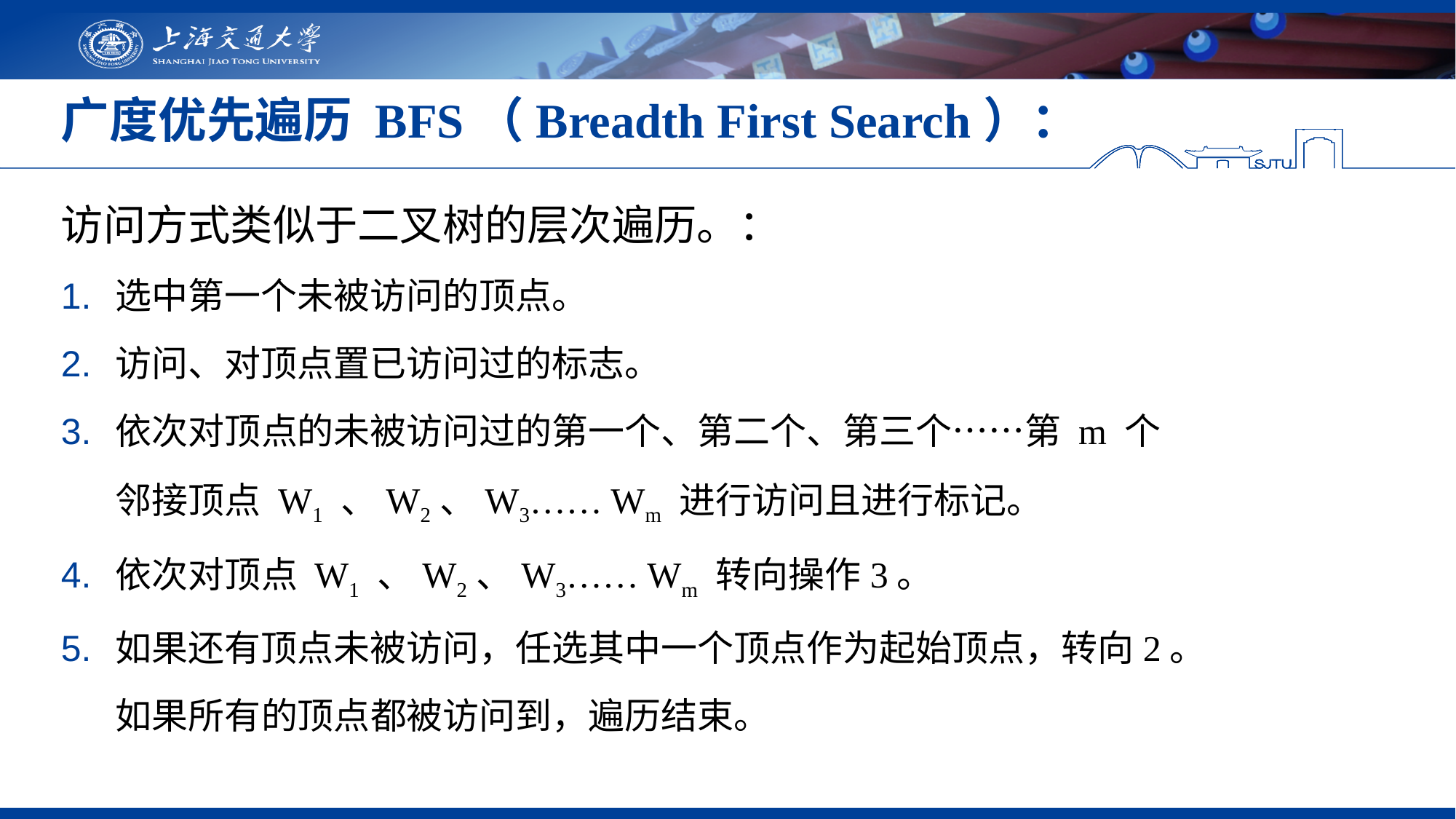

# 广度优先遍历 BFS（Breadth First Search）：
访问方式类似于二叉树的层次遍历。：
选中第一个未被访问的顶点。
访问、对顶点置已访问过的标志。
依次对顶点的未被访问过的第一个、第二个、第三个……第 m 个
邻接顶点 W1 、W2、W3…… Wm 进行访问且进行标记。
依次对顶点 W1 、W2、W3…… Wm 转向操作3。
如果还有顶点未被访问，任选其中一个顶点作为起始顶点，转向2。
如果所有的顶点都被访问到，遍历结束。